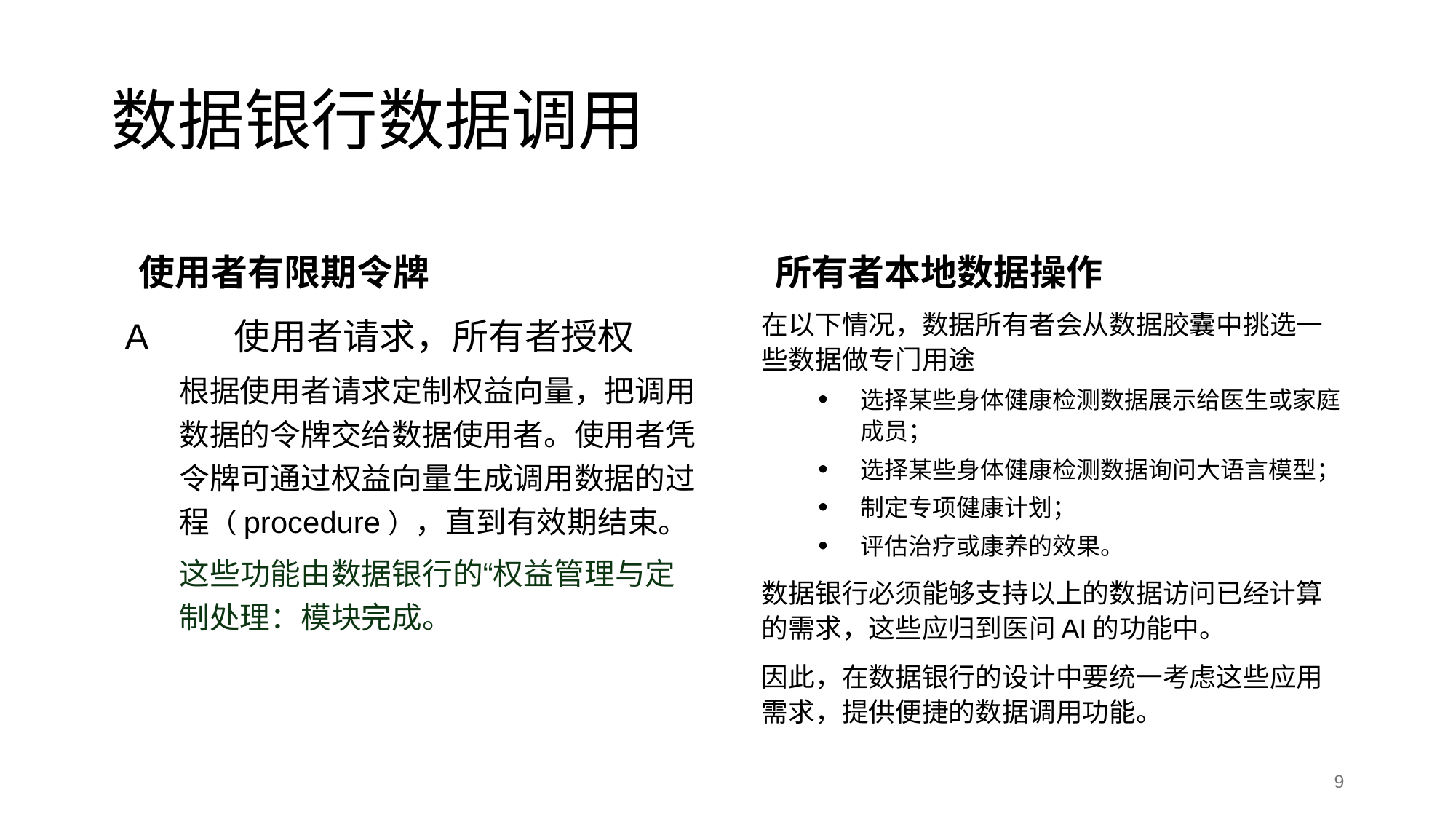

# 数据银行数据调用
使用者有限期令牌
所有者本地数据操作
A	使用者请求，所有者授权
根据使用者请求定制权益向量，把调用数据的令牌交给数据使用者。使用者凭令牌可通过权益向量生成调用数据的过程（procedure），直到有效期结束。
这些功能由数据银行的“权益管理与定制处理：模块完成。

在以下情况，数据所有者会从数据胶囊中挑选一些数据做专门用途
选择某些身体健康检测数据展示给医生或家庭成员；
选择某些身体健康检测数据询问大语言模型；
制定专项健康计划；
评估治疗或康养的效果。
数据银行必须能够支持以上的数据访问已经计算的需求，这些应归到医问AI的功能中。
因此，在数据银行的设计中要统一考虑这些应用需求，提供便捷的数据调用功能。
9